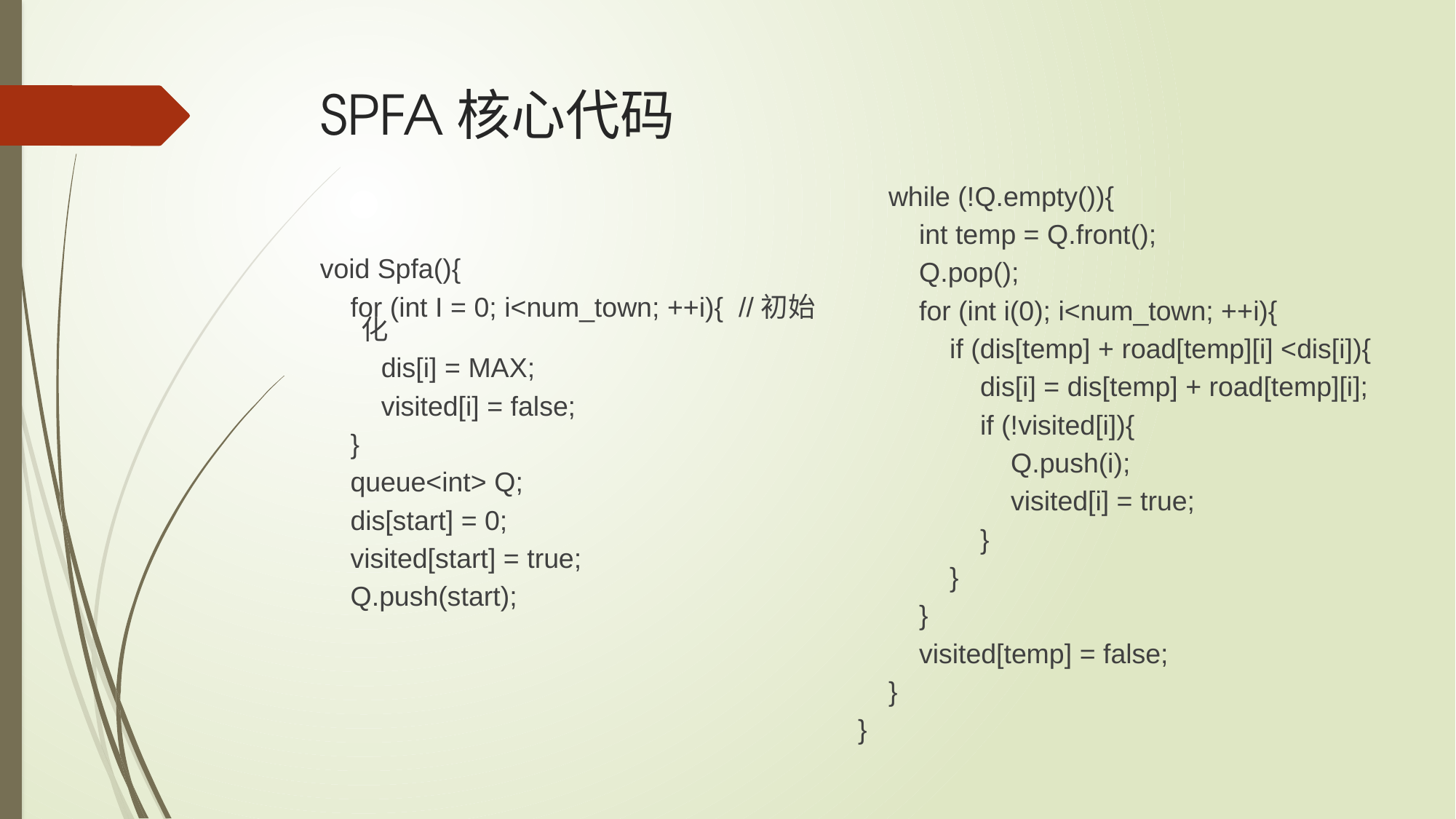

# SPFA核心代码
    while (!Q.empty()){
        int temp = Q.front();
        Q.pop();
        for (int i(0); i<num_town; ++i){
            if (dis[temp] + road[temp][i] <dis[i]){
                dis[i] = dis[temp] + road[temp][i];
                if (!visited[i]){
                    Q.push(i);
                    visited[i] = true;
                }
            }
        }
        visited[temp] = false;
    }
}
void Spfa(){
    for (int I = 0; i<num_town; ++i){  //初始化
        dis[i] = MAX;
        visited[i] = false;
    }
    queue<int> Q;
    dis[start] = 0;
    visited[start] = true;
    Q.push(start);